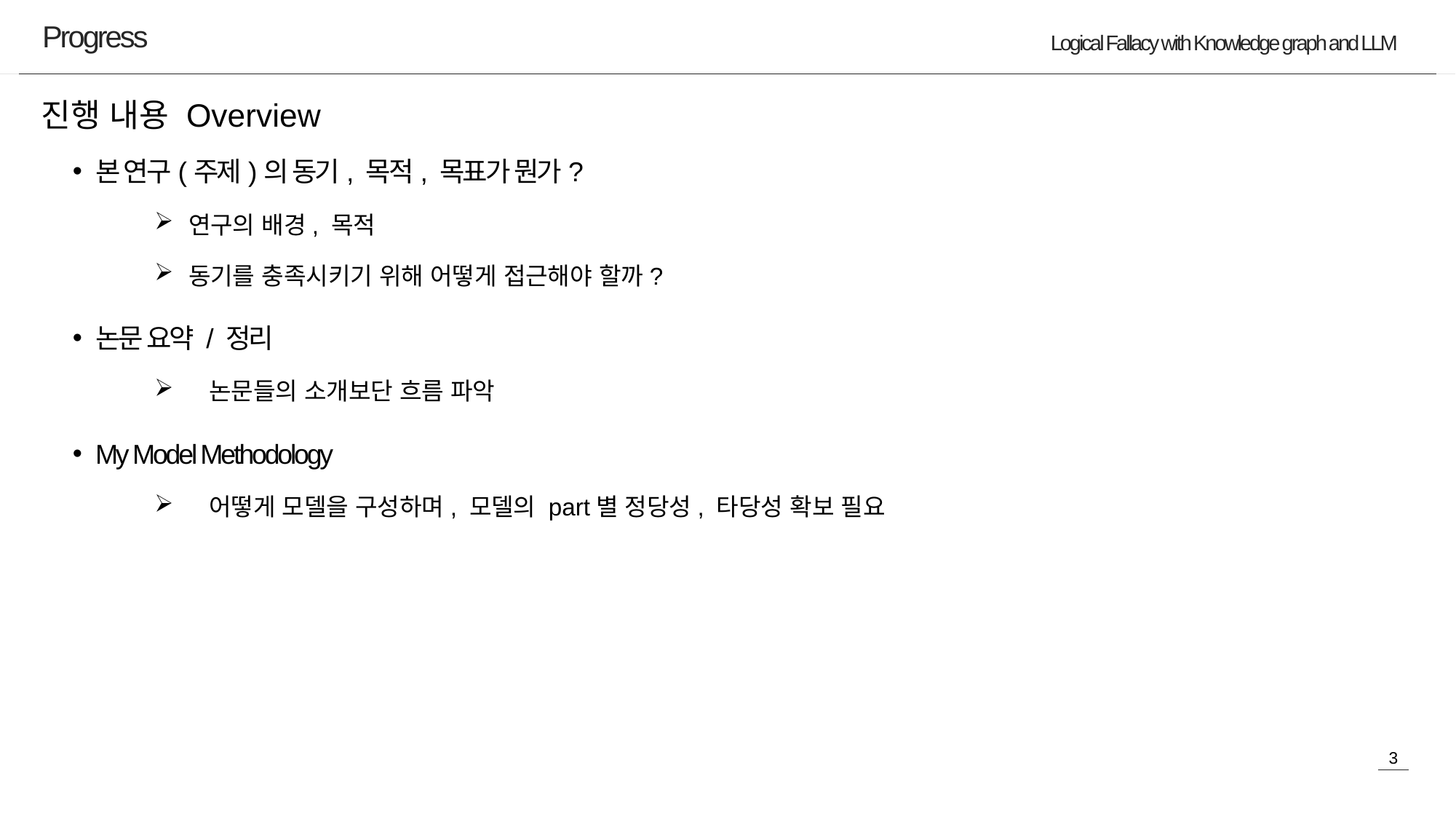

Progress
진행 내용 Overview
본 연구(주제)의 동기, 목적, 목표가 뭔가?
연구의 배경, 목적
동기를 충족시키기 위해 어떻게 접근해야 할까?
논문 요약 / 정리
논문들의 소개보단 흐름 파악
My Model Methodology
어떻게 모델을 구성하며, 모델의 part별 정당성, 타당성 확보 필요